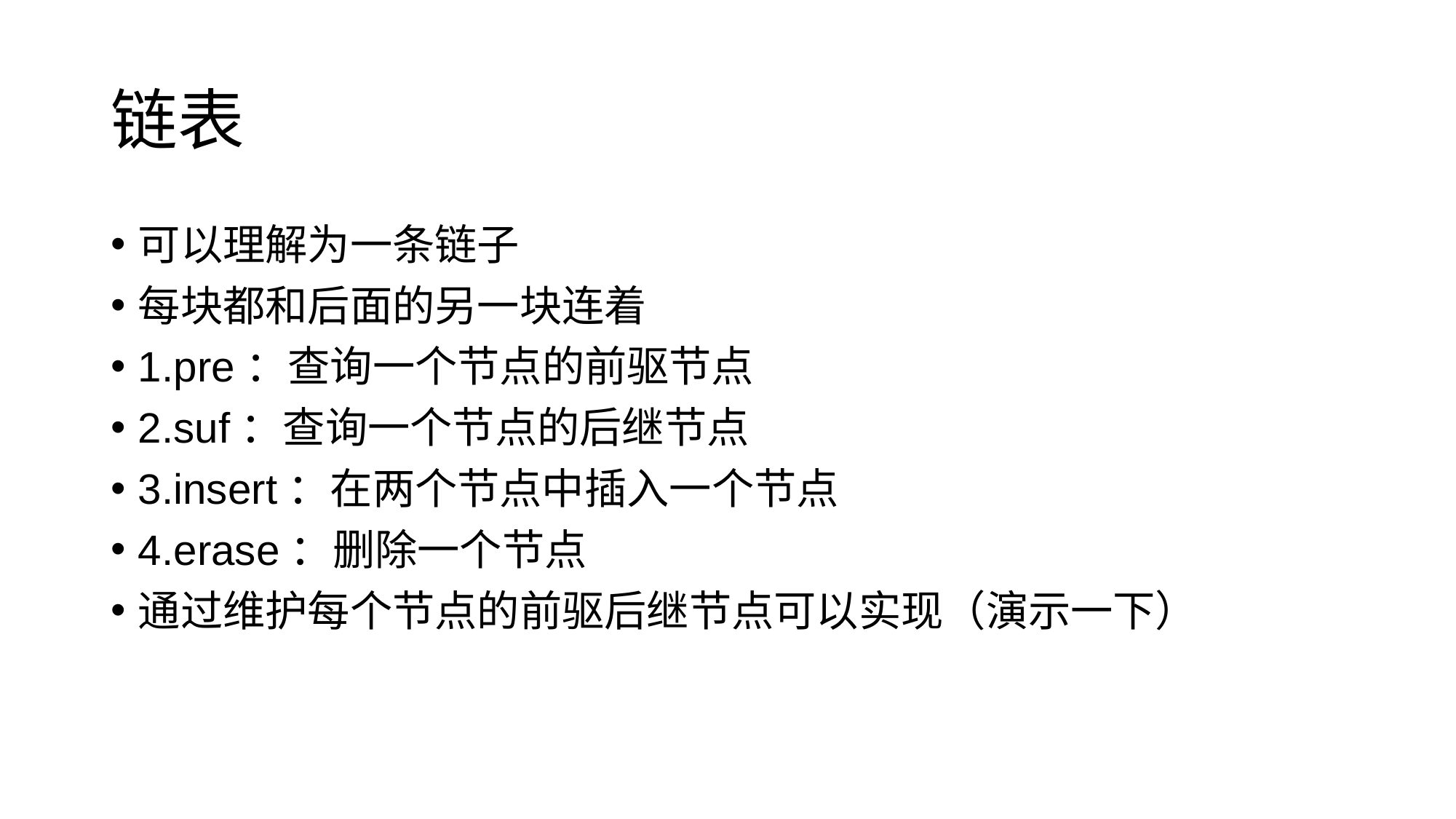

# 链表
可以理解为一条链子
每块都和后面的另一块连着
1.pre：查询一个节点的前驱节点
2.suf：查询一个节点的后继节点
3.insert：在两个节点中插入一个节点
4.erase：删除一个节点
通过维护每个节点的前驱后继节点可以实现（演示一下）